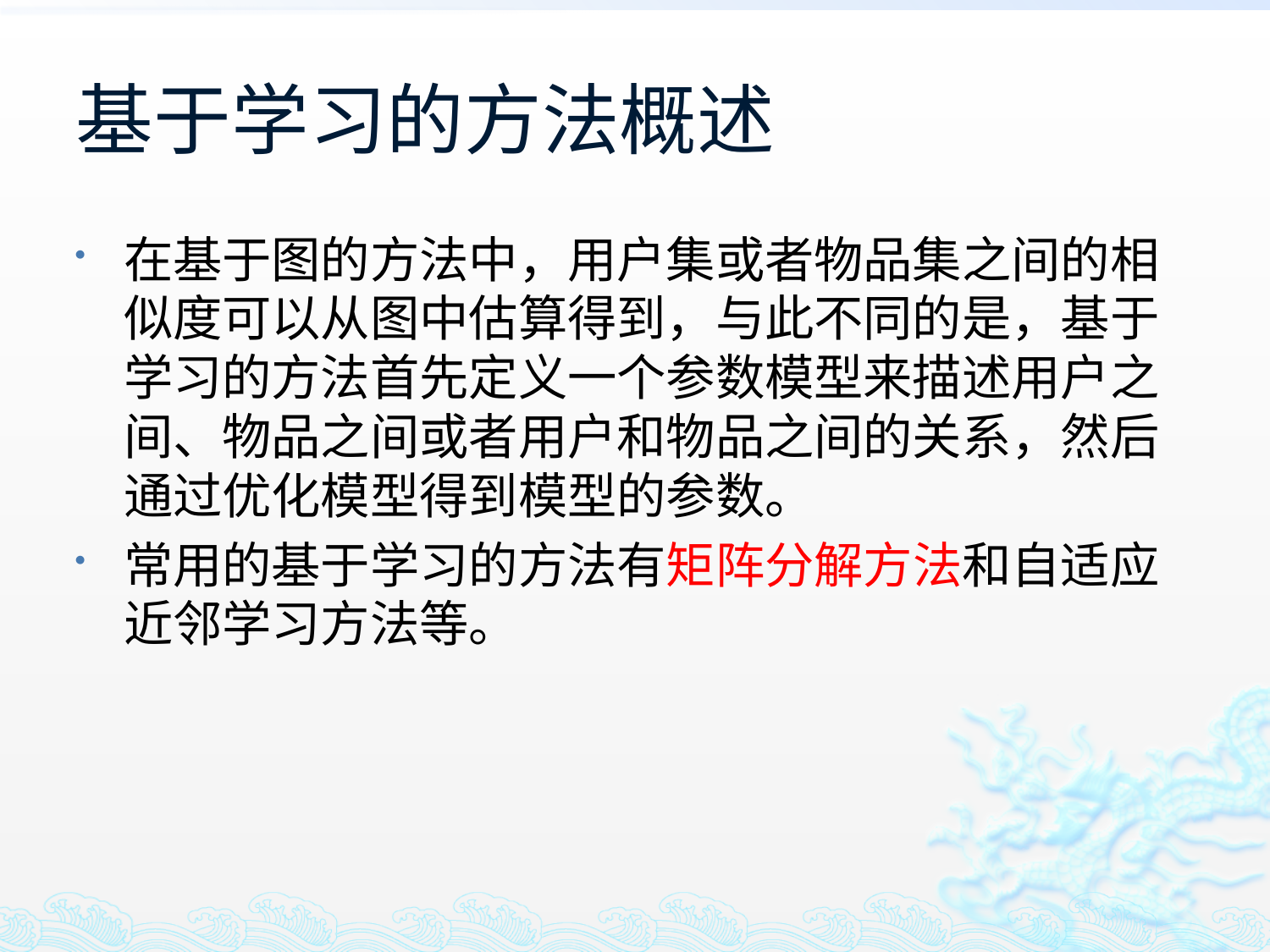

# 基于学习的方法概述
在基于图的方法中，用户集或者物品集之间的相似度可以从图中估算得到，与此不同的是，基于学习的方法首先定义一个参数模型来描述用户之间、物品之间或者用户和物品之间的关系，然后通过优化模型得到模型的参数。
常用的基于学习的方法有矩阵分解方法和自适应近邻学习方法等。